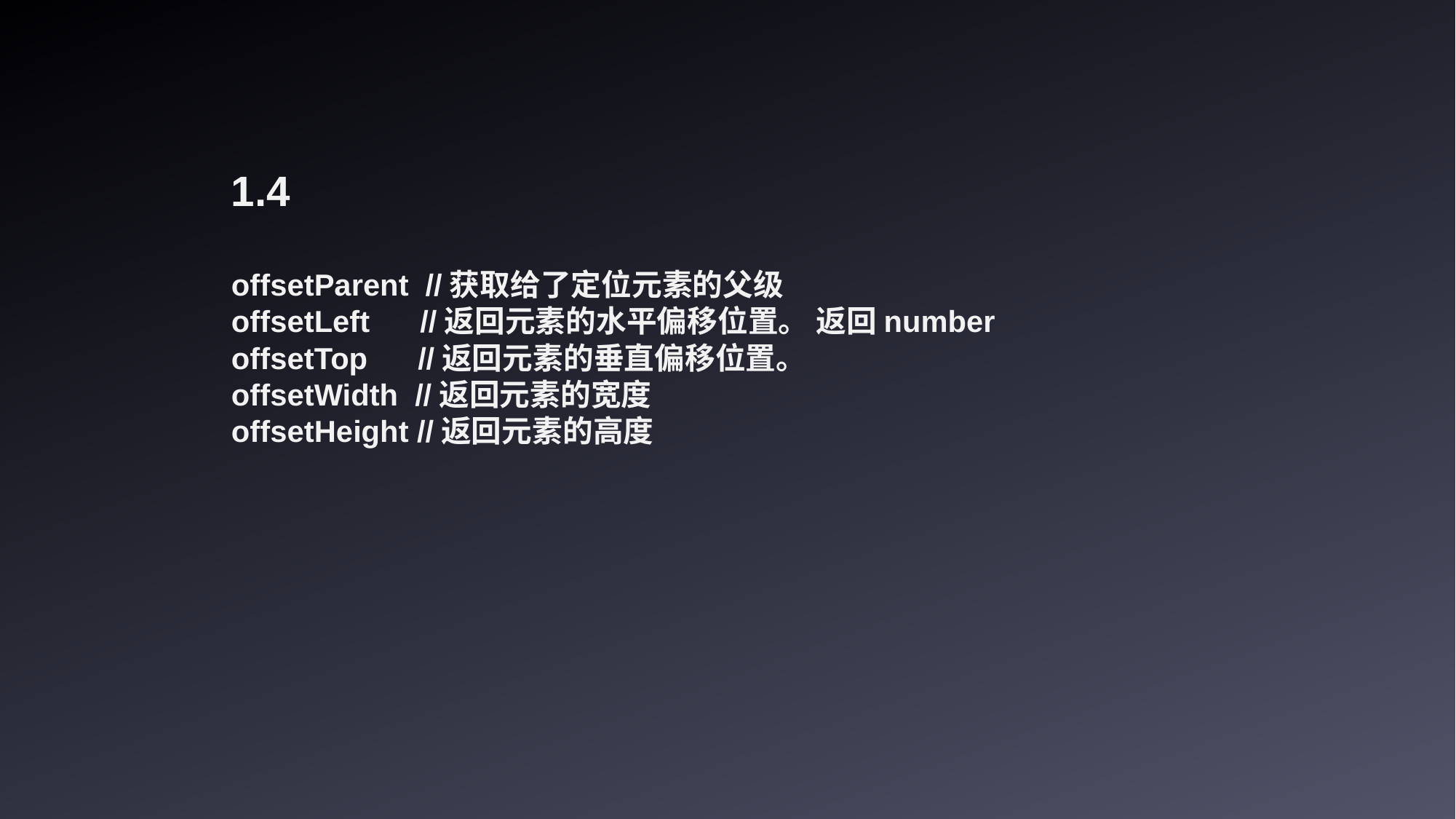

1.4

offsetParent  //获取给了定位元素的父级
offsetLeft      //返回元素的水平偏移位置。 返回number
offsetTop      //返回元素的垂直偏移位置。
offsetWidth  //返回元素的宽度
offsetHeight //返回元素的高度